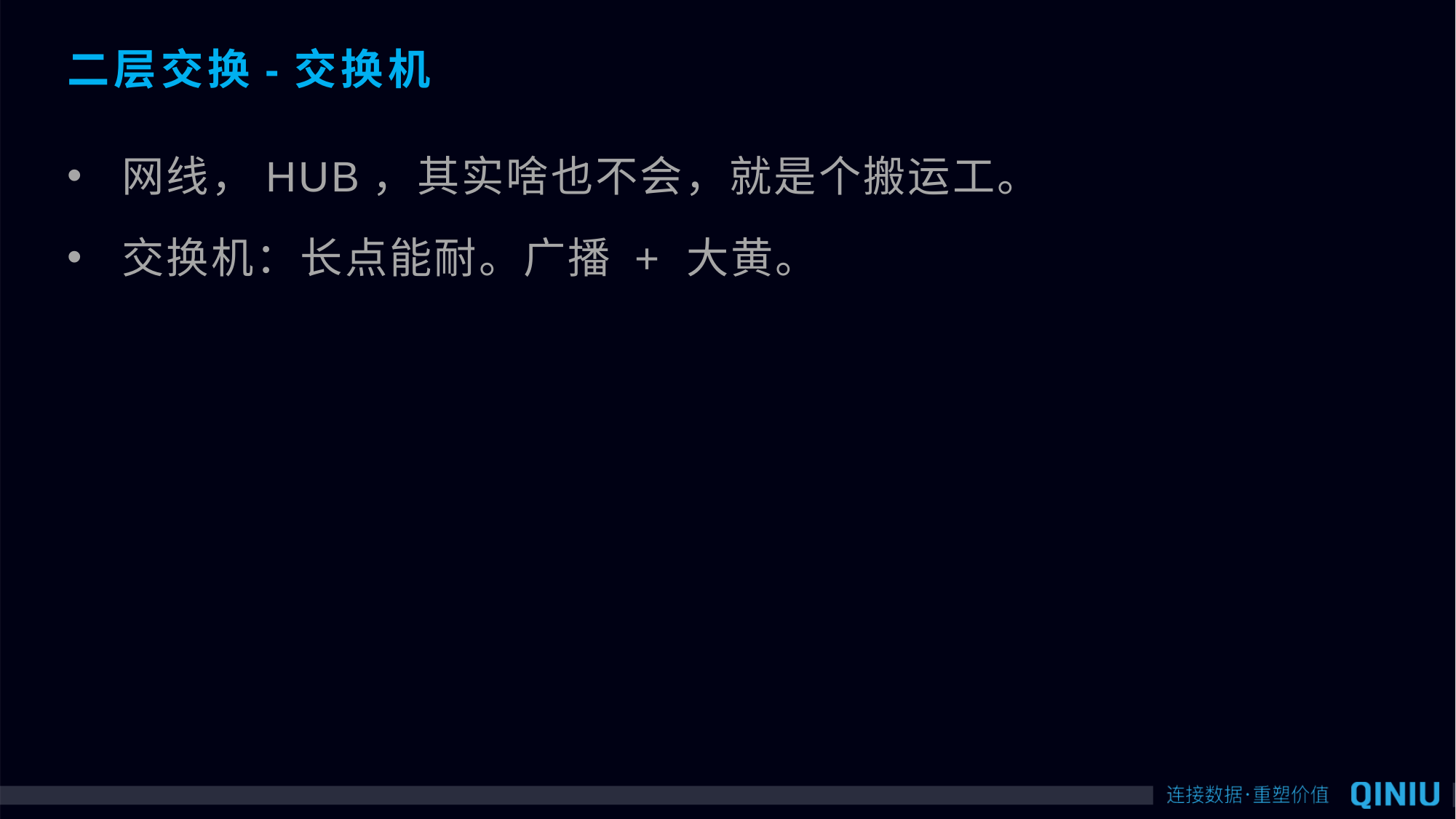

# 二层交换-交换机
网线，HUB，其实啥也不会，就是个搬运工。
交换机：长点能耐。广播 + 大黄。